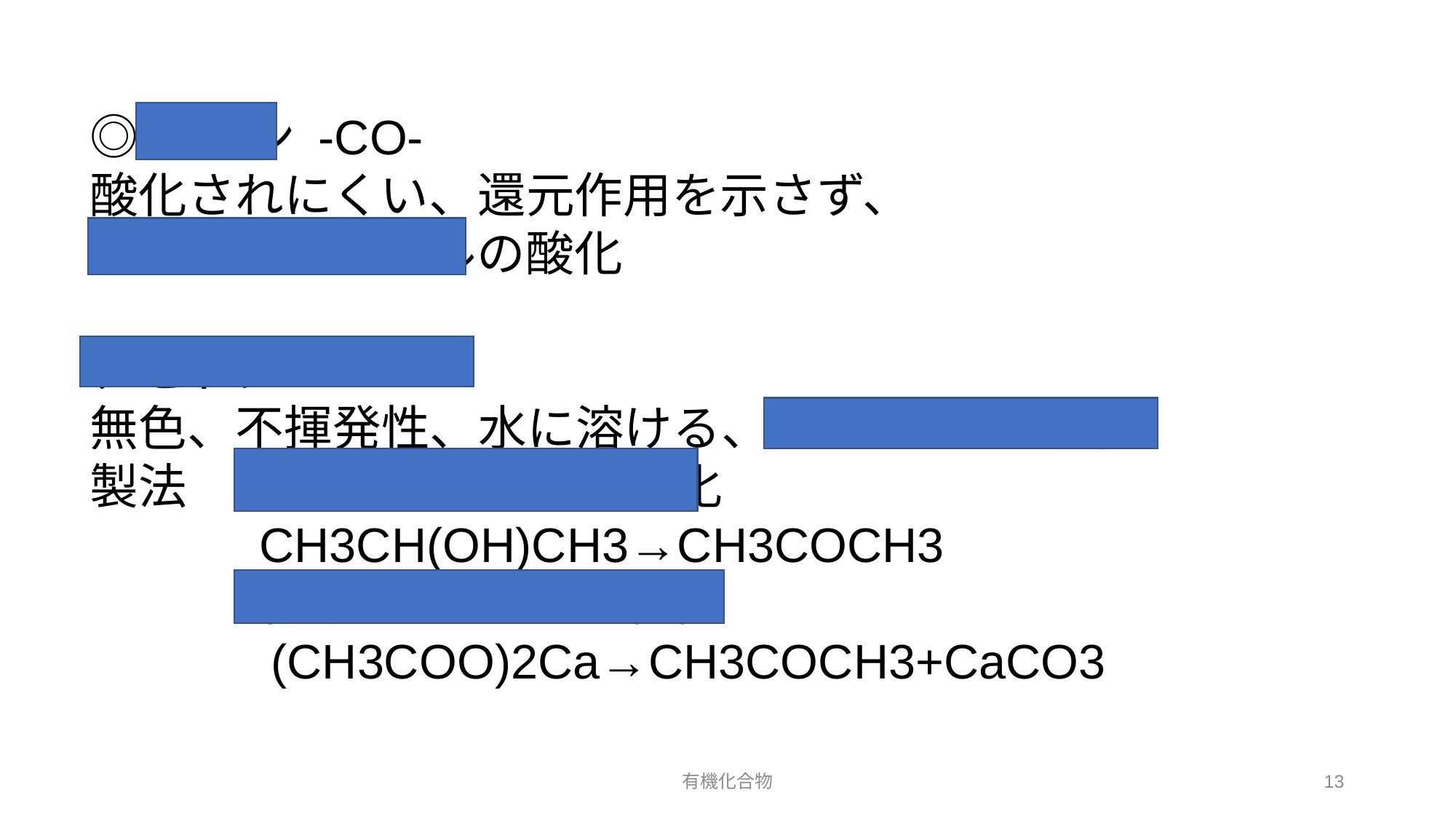

◎ケトン -CO-
酸化されにくい、還元作用を示さず、
第２級アルコールの酸化

アセトン
無色、不揮発性、水に溶ける、ヨードホルム反応
製法　2プロパノールの酸化
　          CH3CH(OH)CH3→CH3COCH3
　　　酢酸カルシウムの乾留
          　(CH3COO)2Ca→CH3COCH3+CaCO3

有機化合物
13